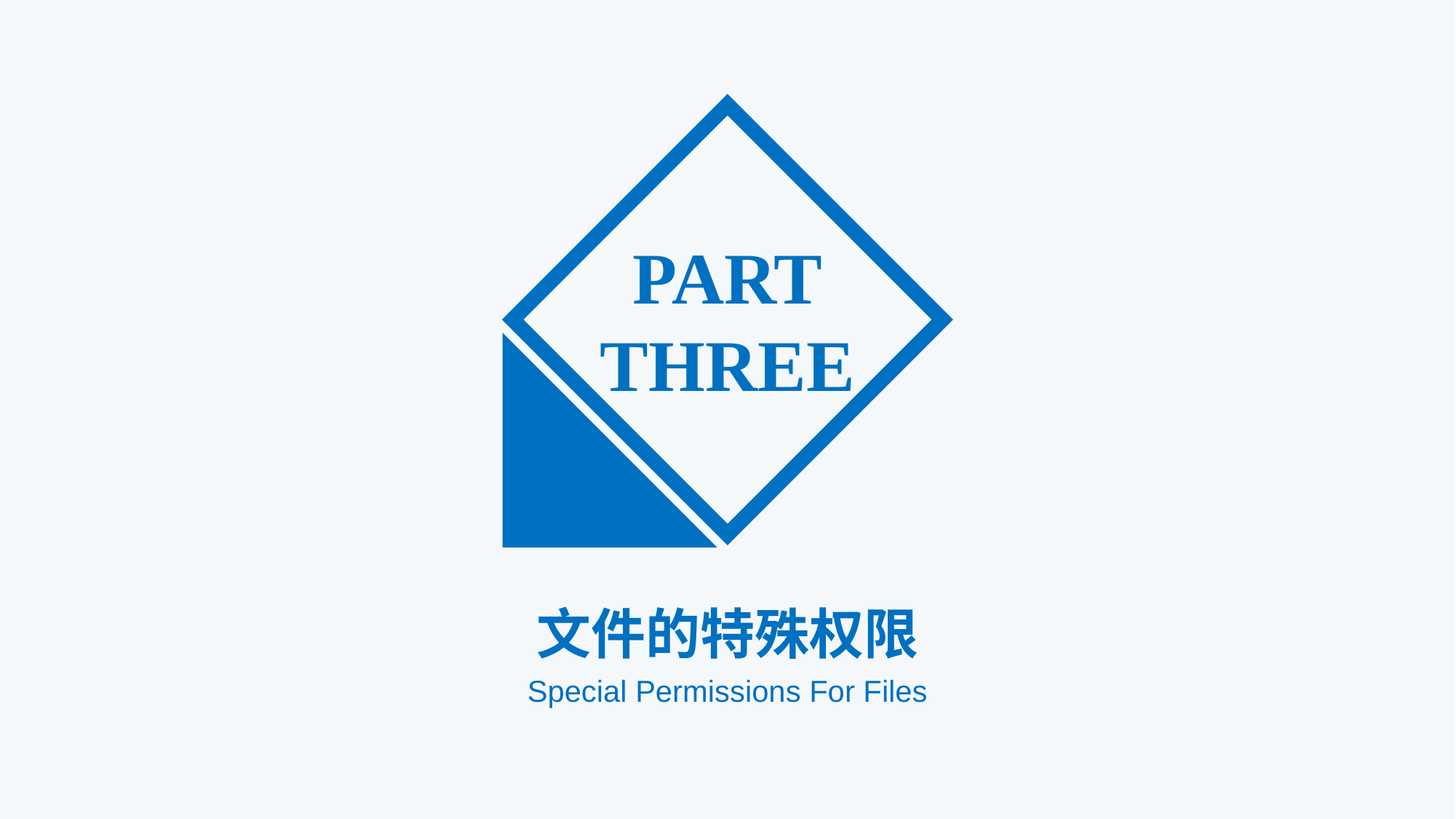

PART
THREE

文件的特殊权限
Special Permissions For Files